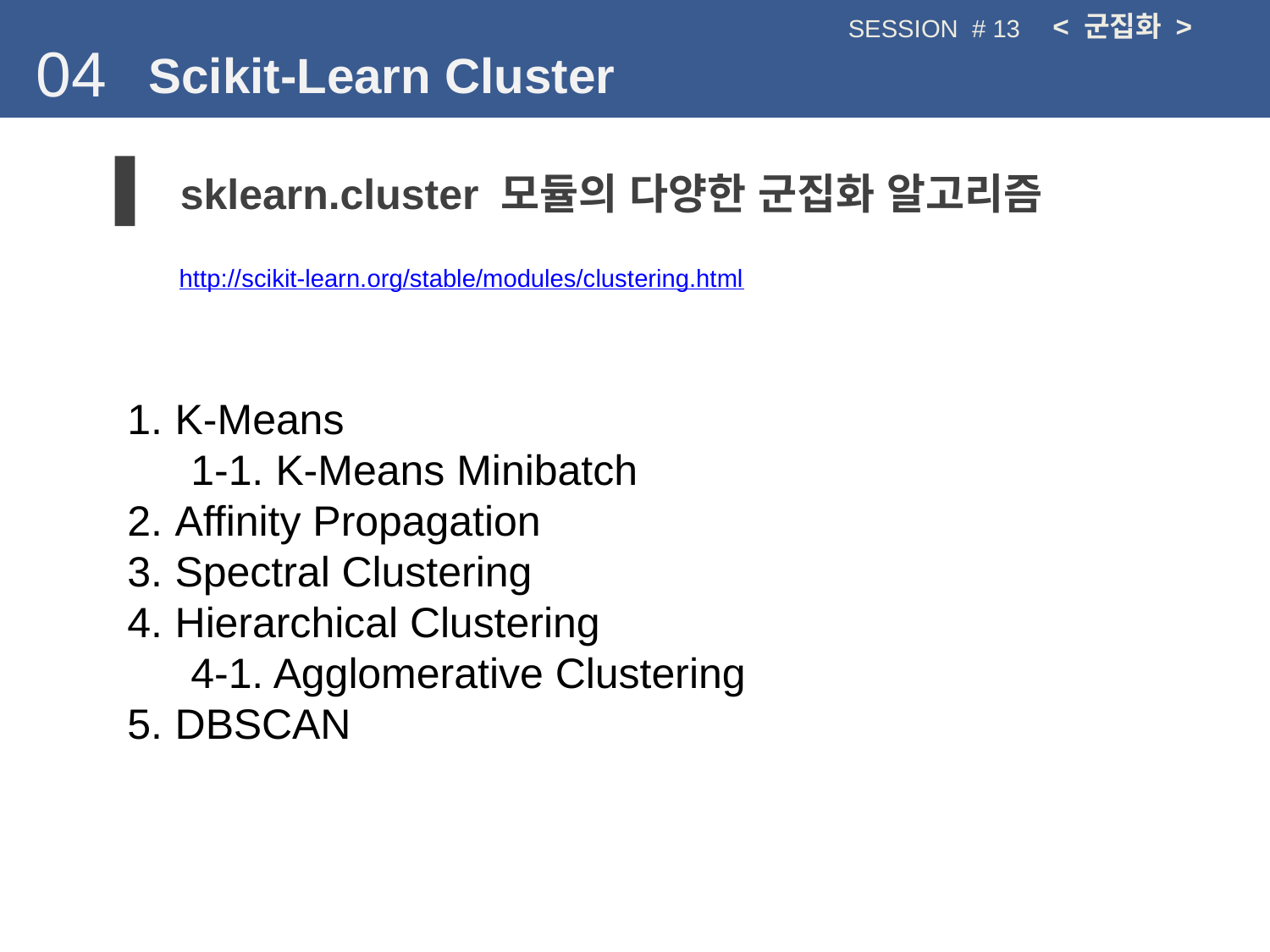

< 군집화 >
SESSION  # 13
04
Scikit-Learn Cluster

sklearn.cluster 모듈의 다양한 군집화 알고리즘
http://scikit-learn.org/stable/modules/clustering.html

K-Means
1-1. K-Means Minibatch
Affinity Propagation
Spectral Clustering
Hierarchical Clustering
4-1. Agglomerative Clustering
DBSCAN